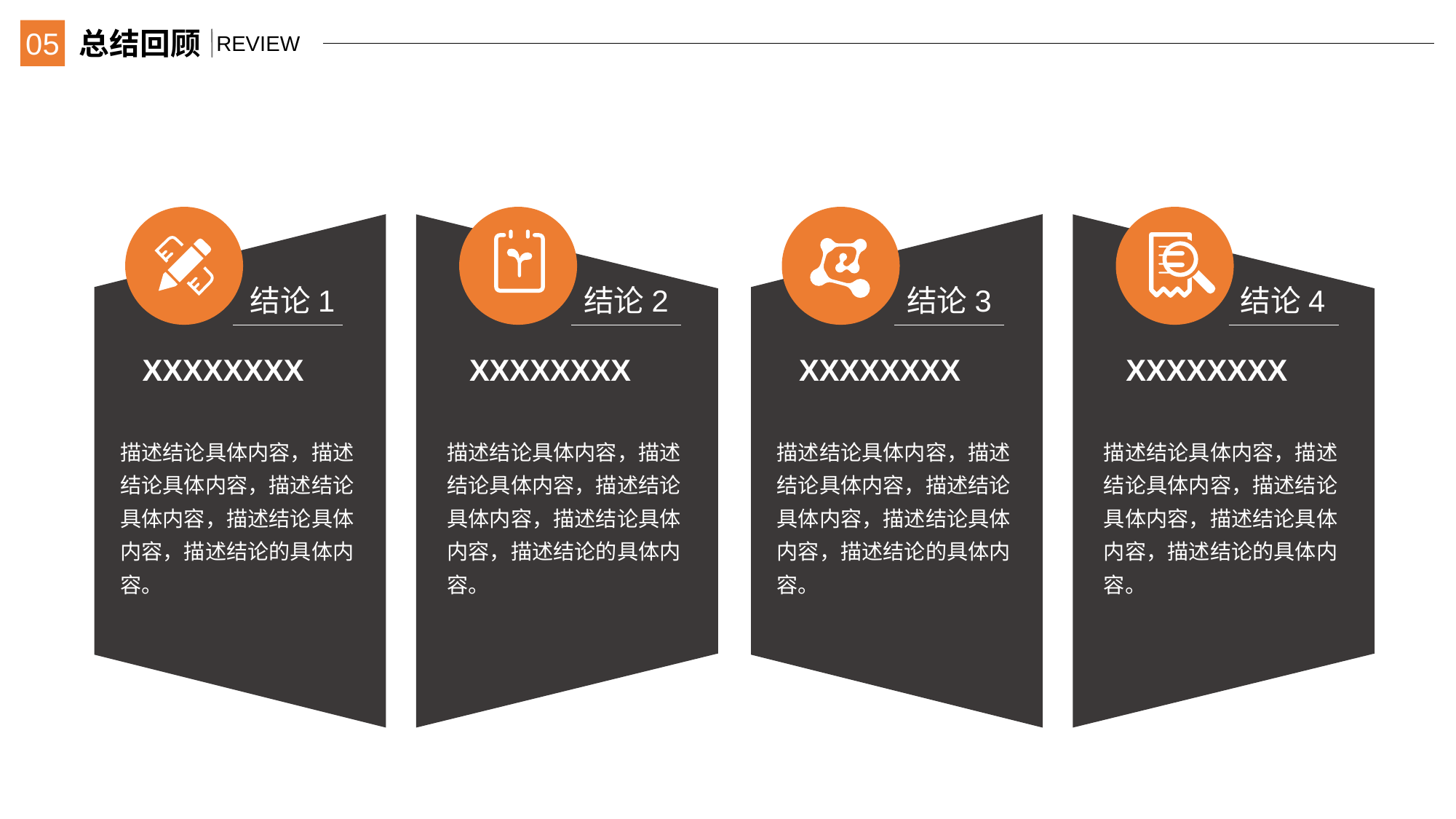

05
总结回顾

REVIEW

结论1

XXXXXXXX
描述结论具体内容，描述结论具体内容，描述结论具体内容，描述结论具体内容，描述结论的具体内容。

结论2

XXXXXXXX
描述结论具体内容，描述结论具体内容，描述结论具体内容，描述结论具体内容，描述结论的具体内容。

结论3

XXXXXXXX
描述结论具体内容，描述结论具体内容，描述结论具体内容，描述结论具体内容，描述结论的具体内容。

结论4

XXXXXXXX
描述结论具体内容，描述结论具体内容，描述结论具体内容，描述结论具体内容，描述结论的具体内容。